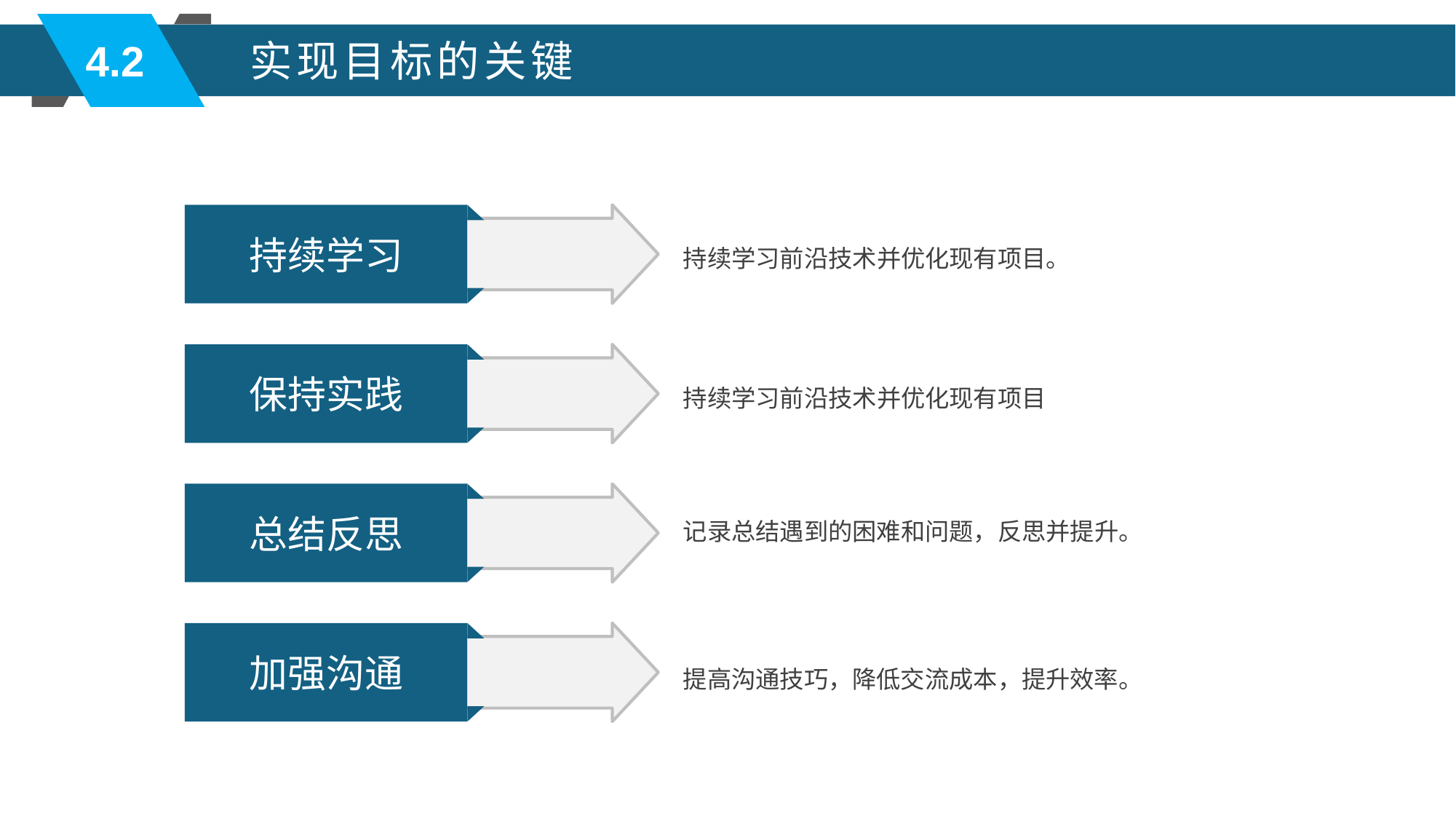

4.2
实现目标的关键

持续学习前沿技术并优化现有项目。
持续学习

持续学习前沿技术并优化现有项目
保持实践

记录总结遇到的困难和问题，反思并提升。
总结反思

提高沟通技巧，降低交流成本，提升效率。
加强沟通